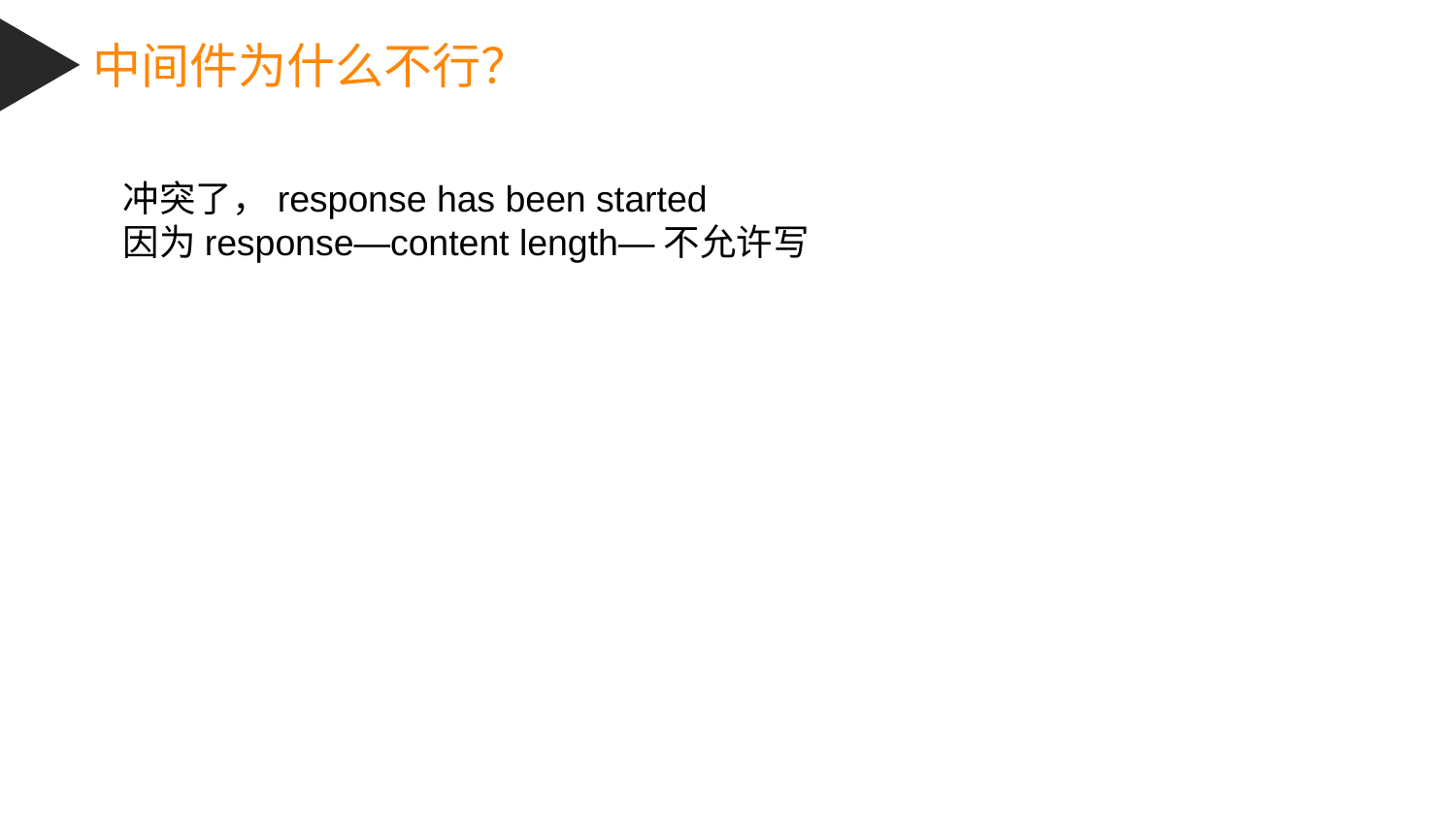

中间件为什么不行？
冲突了，response has been started
因为response—content length—不允许写